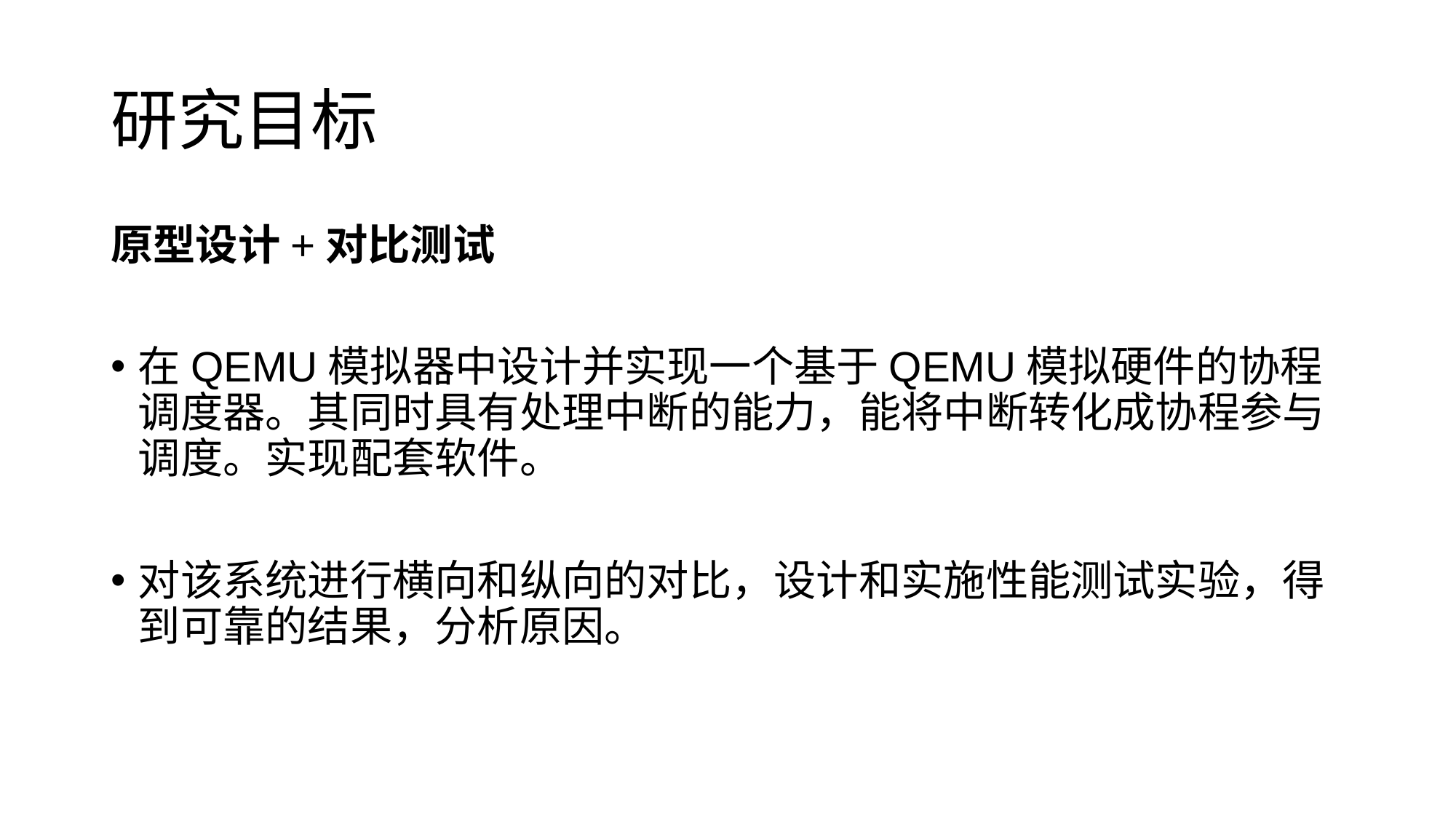

# 研究目标
原型设计+对比测试

在QEMU模拟器中设计并实现一个基于QEMU模拟硬件的协程调度器。其同时具有处理中断的能力，能将中断转化成协程参与调度。实现配套软件。

对该系统进行横向和纵向的对比，设计和实施性能测试实验，得到可靠的结果，分析原因。